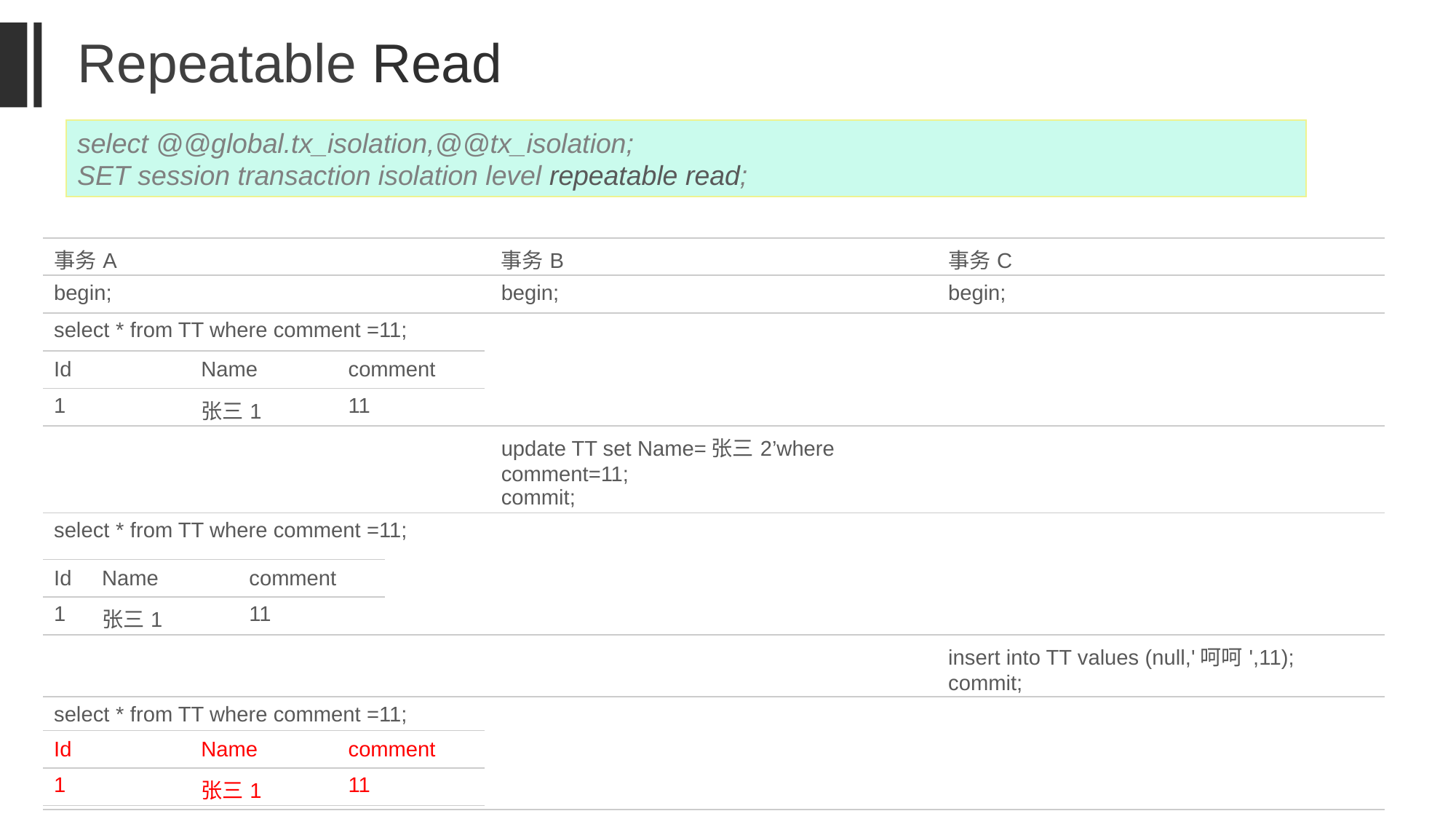

# Repeatable Read
select @@global.tx_isolation,@@tx_isolation;
SET session transaction isolation level repeatable read;
| 事务A | 事务B | 事务C |
| --- | --- | --- |
| begin; | begin; | begin; |
| select \* from TT where comment =11; |  |  |
|  | update TT set Name=张三2’where comment=11; commit; |  |
| select \* from TT where comment =11; |  |  |
|  |  | insert into TT values (null,'呵呵',11); commit; |
| select \* from TT where comment =11; |  |  |

| Id | Name | comment |
| --- | --- | --- |
| 1 | 张三1 | 11 |
| Id | Name | comment |
| --- | --- | --- |
| 1 | 张三1 | 11 |
| Id | Name | comment |
| --- | --- | --- |
| 1 | 张三1 | 11 |